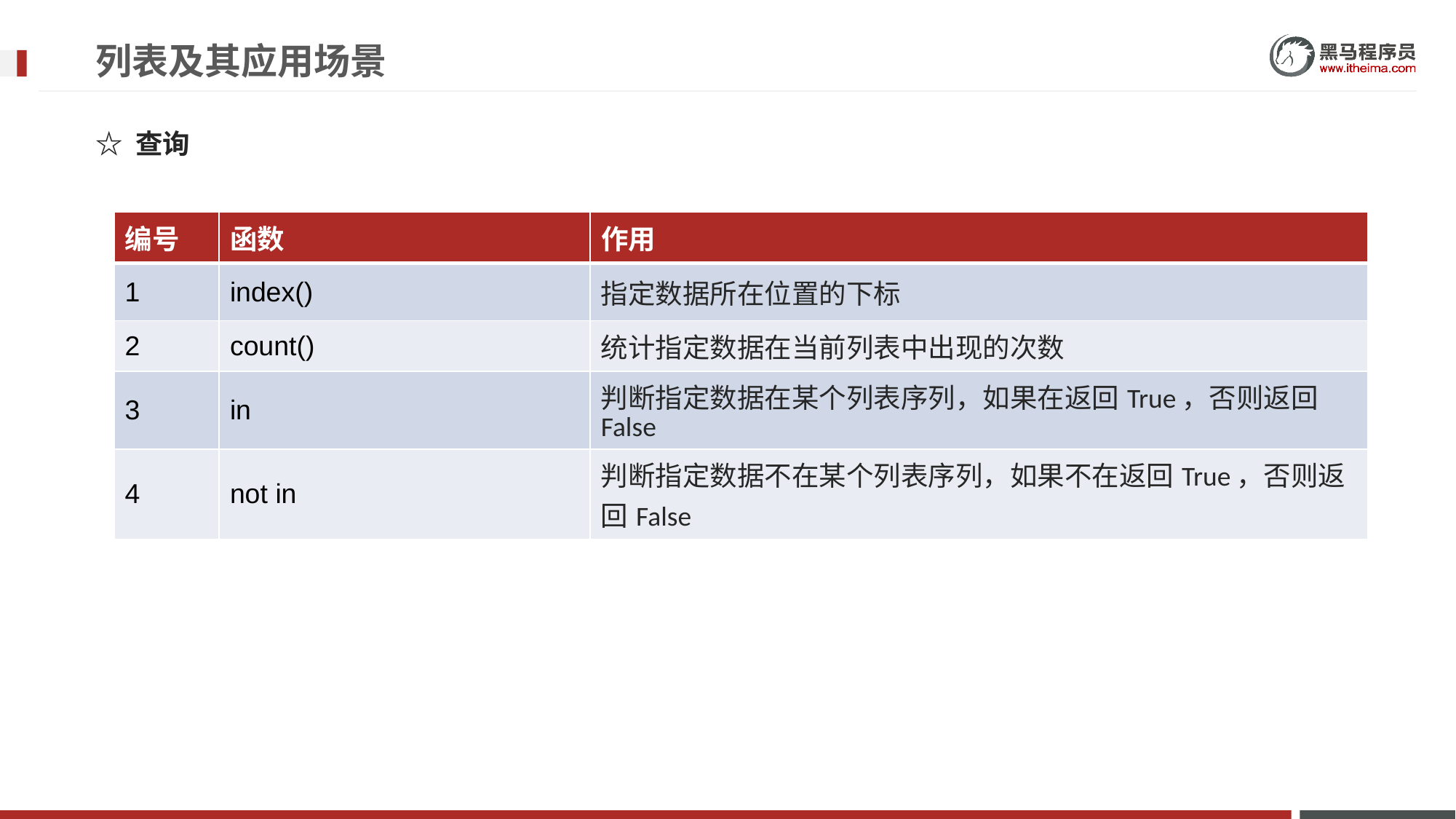

# 列表及其应用场景
☆ 查询
| 编号 | 函数 | 作用 |
| --- | --- | --- |
| 1 | index() | 指定数据所在位置的下标 |
| 2 | count() | 统计指定数据在当前列表中出现的次数 |
| 3 | in | 判断指定数据在某个列表序列，如果在返回True，否则返回False |
| 4 | not in | 判断指定数据不在某个列表序列，如果不在返回True，否则返回False |